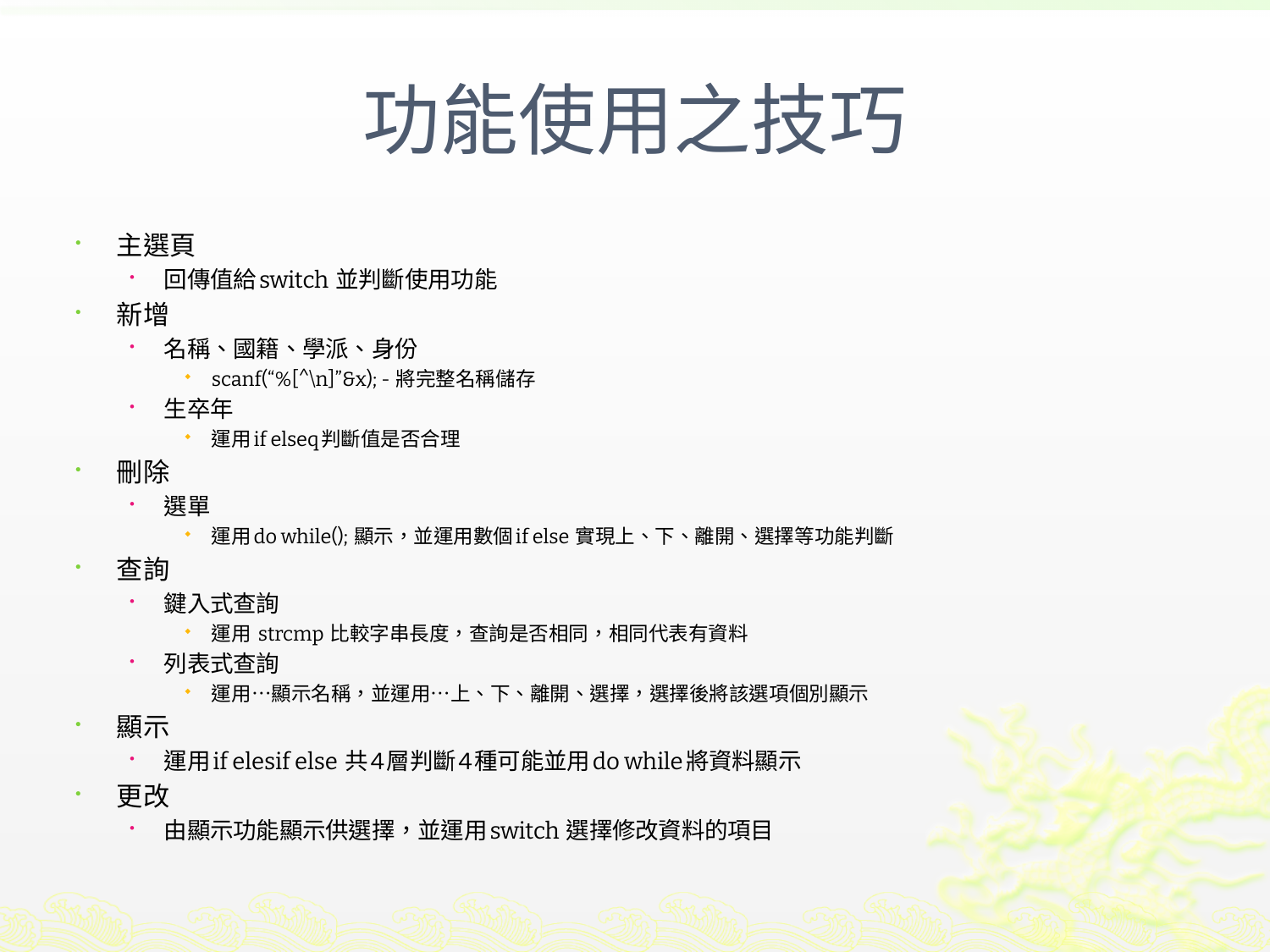

# 功能使用之技巧
主選頁
回傳值給switch 並判斷使用功能
新增
名稱、國籍、學派、身份
scanf(“%[^\n]”&x); - 將完整名稱儲存
生卒年
運用if elseq判斷值是否合理
刪除
選單
運用do while(); 顯示，並運用數個if else 實現上、下、離開、選擇等功能判斷
查詢
鍵入式查詢
運用 strcmp 比較字串長度，查詢是否相同，相同代表有資料
列表式查詢
運用…顯示名稱，並運用…上、下、離開、選擇，選擇後將該選項個別顯示
顯示
運用if elesif else 共4層判斷4種可能並用do while將資料顯示
更改
由顯示功能顯示供選擇，並運用switch 選擇修改資料的項目